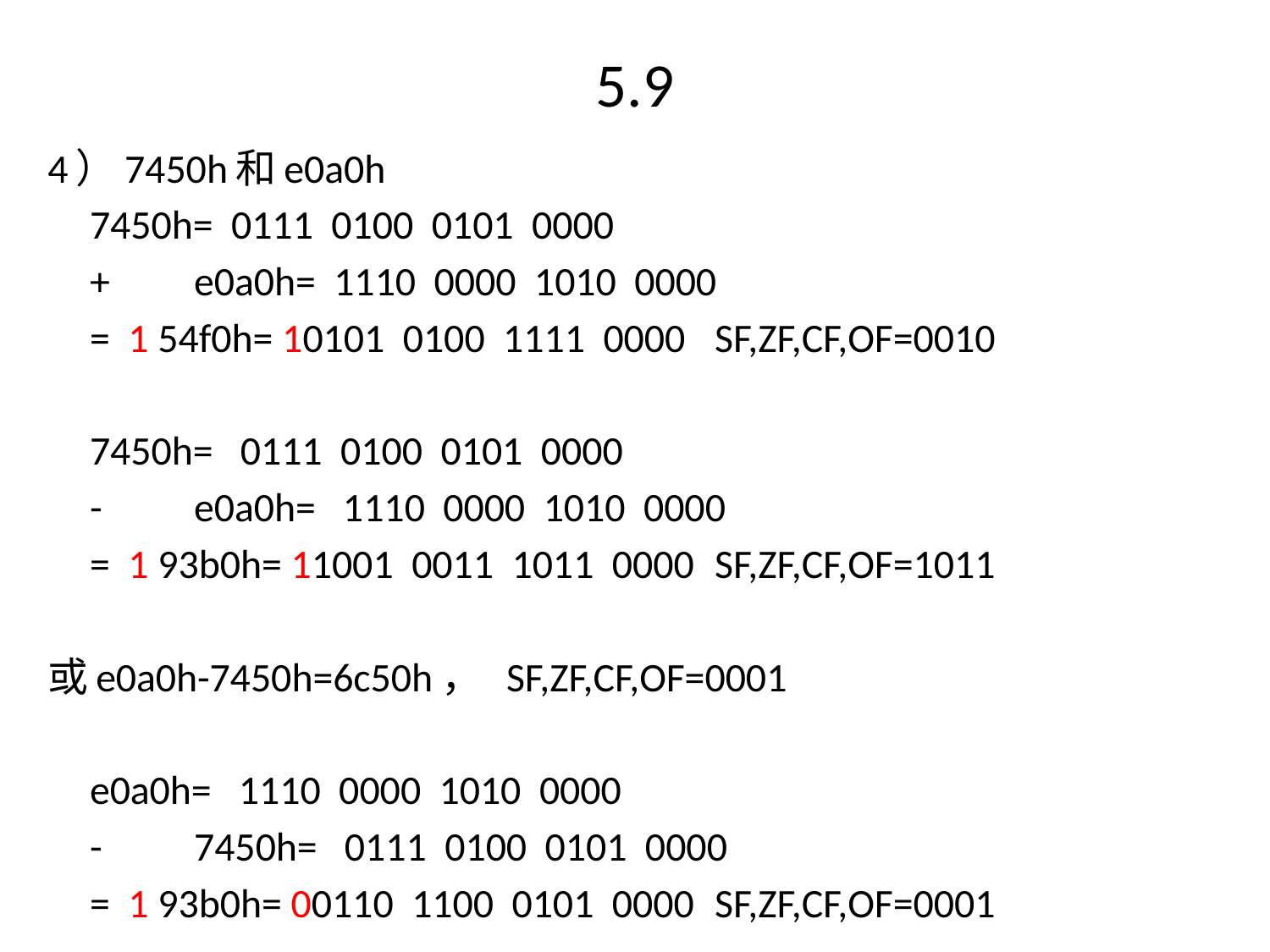

# 5.9
4）7450h和e0a0h
		7450h=  0111  0100  0101  0000
	+	e0a0h=  1110  0000  1010  0000
	=  1 54f0h= 10101  0100  1111  0000	SF,ZF,CF,OF=0010

		7450h=   0111  0100  0101  0000
	-	e0a0h=   1110  0000  1010  0000
	=  1 93b0h= 11001  0011  1011  0000 	SF,ZF,CF,OF=1011

或e0a0h-7450h=6c50h，			SF,ZF,CF,OF=0001

		e0a0h=   1110  0000  1010  0000
	-	7450h=   0111  0100  0101  0000
	=  1 93b0h= 00110  1100  0101  0000 	SF,ZF,CF,OF=0001